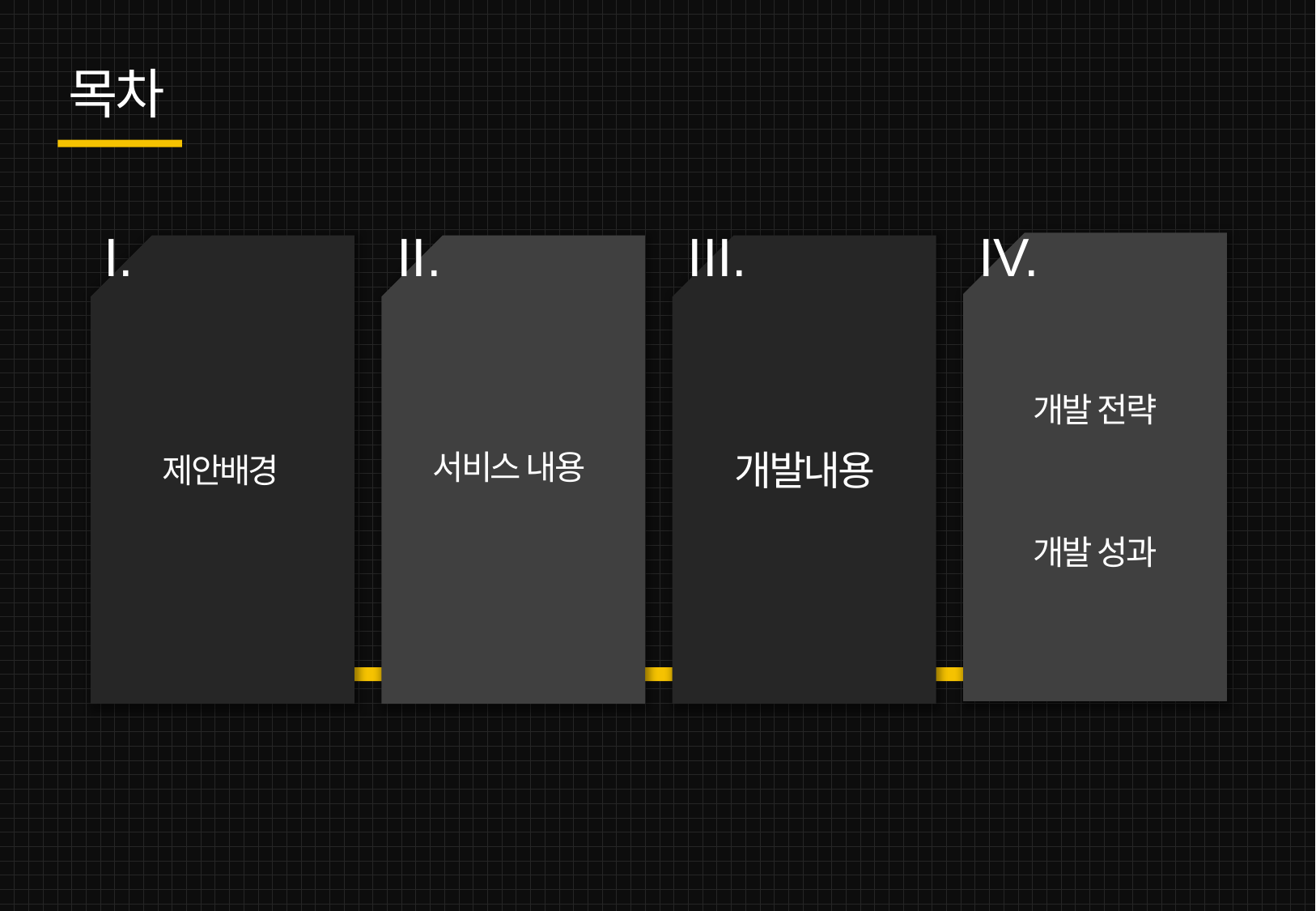

목차

개발내용
서비스 내용
개발 전략
제안배경
개발 성과